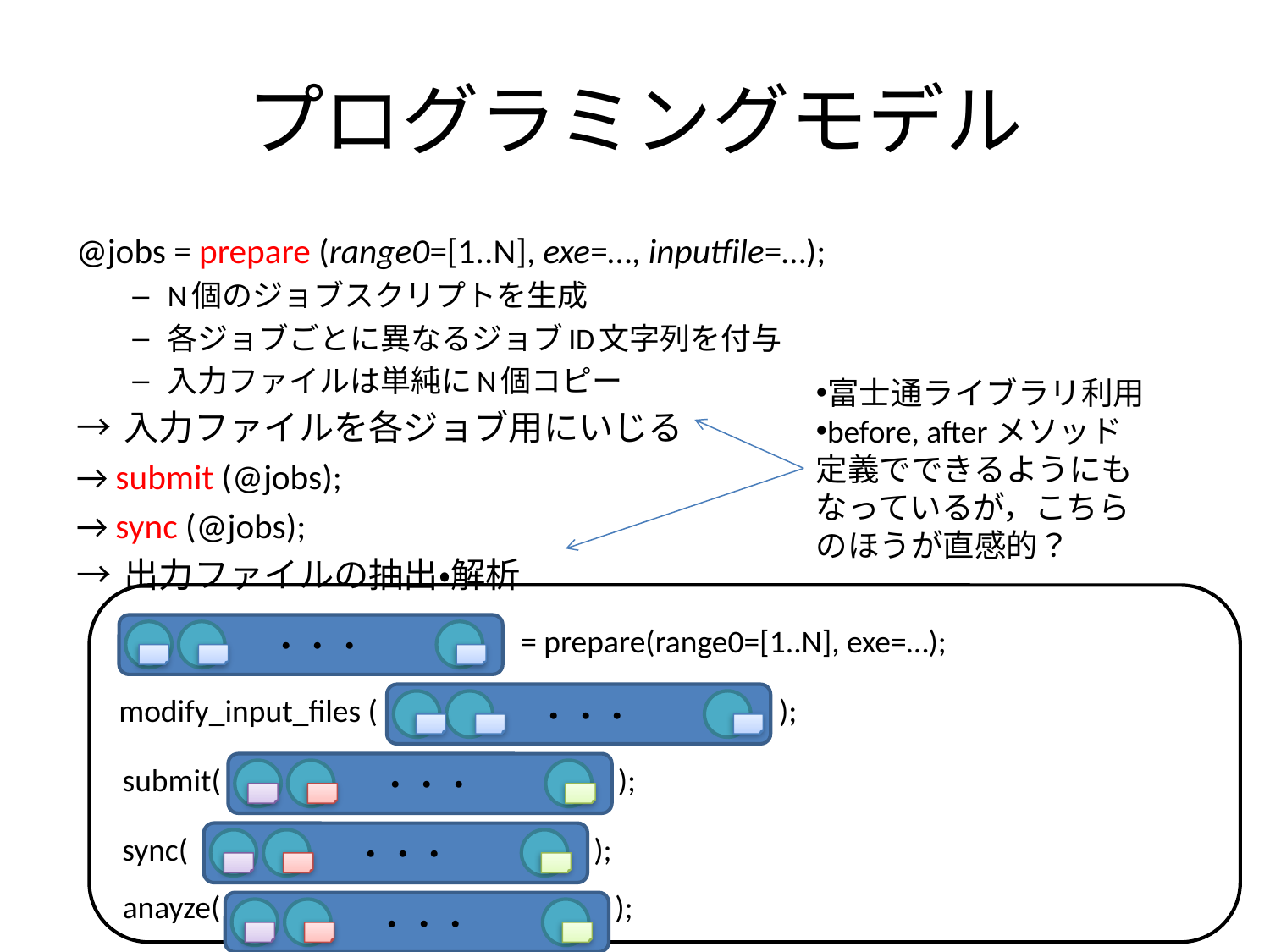

# プログラミングモデル
@jobs = prepare (range0=[1..N], exe=…, inputfile=…);
N個のジョブスクリプトを生成
各ジョブごとに異なるジョブID文字列を付与
入力ファイルは単純にN個コピー
→ 入力ファイルを各ジョブ用にいじる
→ submit (@jobs);
→ sync (@jobs);
→ 出力ファイルの抽出・解析

富士通ライブラリ利用
before, afterメソッド定義でできるようにもなっているが，こちらのほうが直感的？

・・・

= prepare(range0=[1..N], exe=…);

 modify_input_files (

・・・

);

submit(

・・・

);

sync(

・・・

);

anayze( );
);

・・・